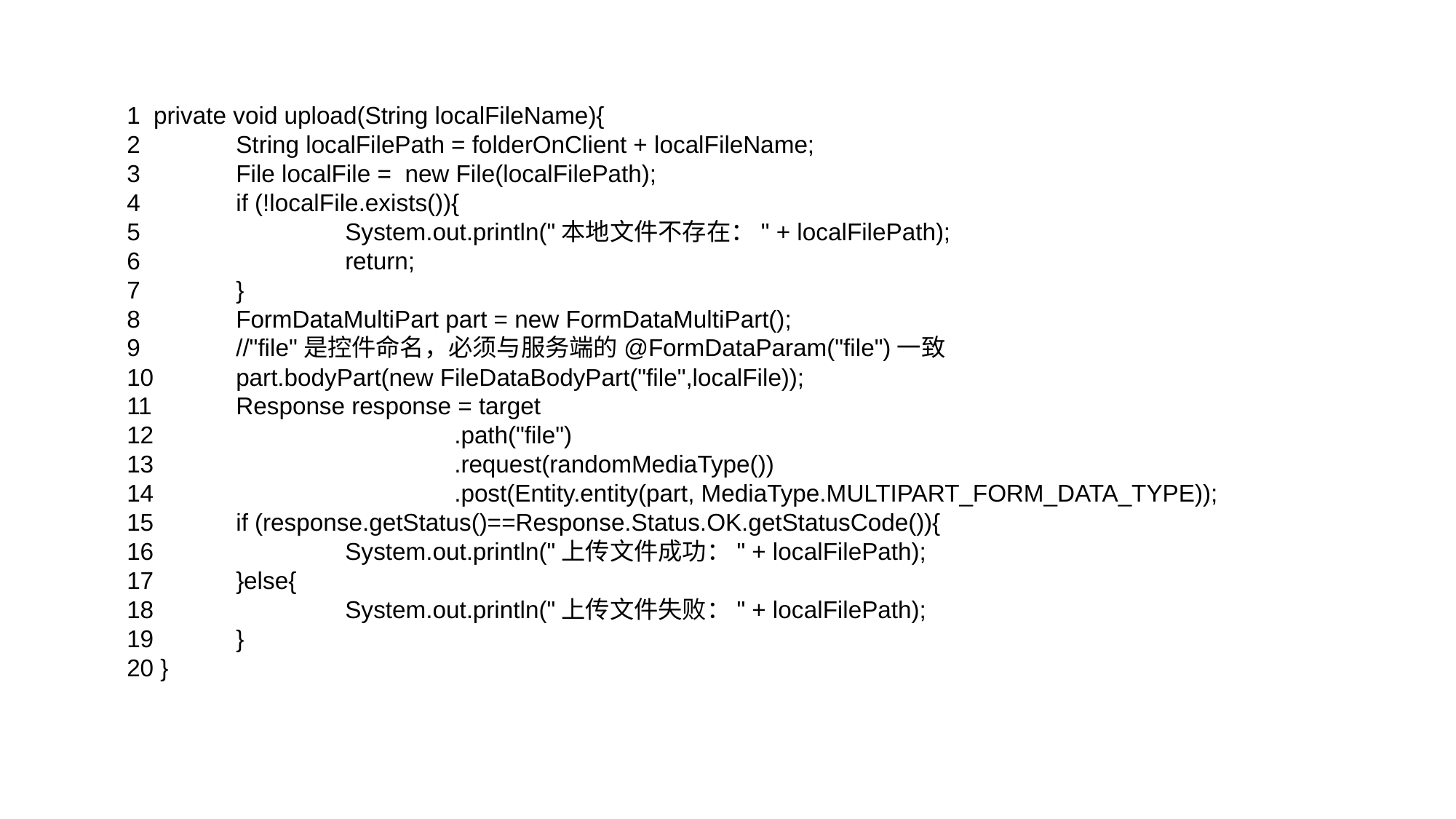

1  private void upload(String localFileName){
2  	String localFilePath = folderOnClient + localFileName;
3  	File localFile =  new File(localFilePath);
4  	if (!localFile.exists()){
5  		System.out.println("本地文件不存在：" + localFilePath);
6  		return;
7  	}
8  	FormDataMultiPart part = new FormDataMultiPart();
9  	//"file"是控件命名，必须与服务端的@FormDataParam("file")一致
10 	part.bodyPart(new FileDataBodyPart("file",localFile));
11 	Response response = target
12 			.path("file")
13 			.request(randomMediaType())
14 			.post(Entity.entity(part, MediaType.MULTIPART_FORM_DATA_TYPE));
15 	if (response.getStatus()==Response.Status.OK.getStatusCode()){
16 		System.out.println("上传文件成功：" + localFilePath);
17 	}else{
18 		System.out.println("上传文件失败：" + localFilePath);
19 	}
20 }